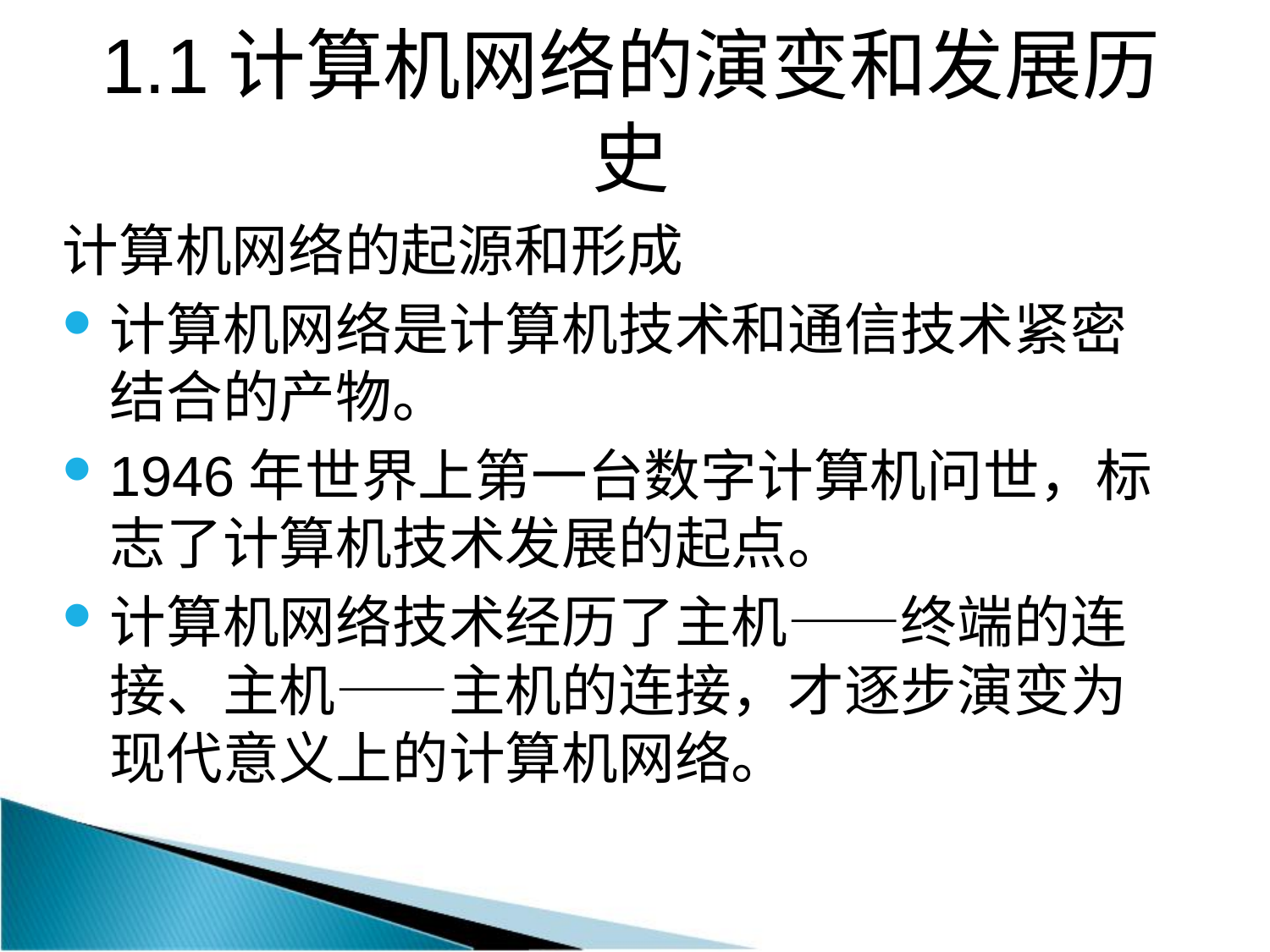

1.1计算机网络的演变和发展历史
计算机网络的起源和形成
计算机网络是计算机技术和通信技术紧密结合的产物。
1946年世界上第一台数字计算机问世，标志了计算机技术发展的起点。
计算机网络技术经历了主机——终端的连接、主机——主机的连接，才逐步演变为现代意义上的计算机网络。